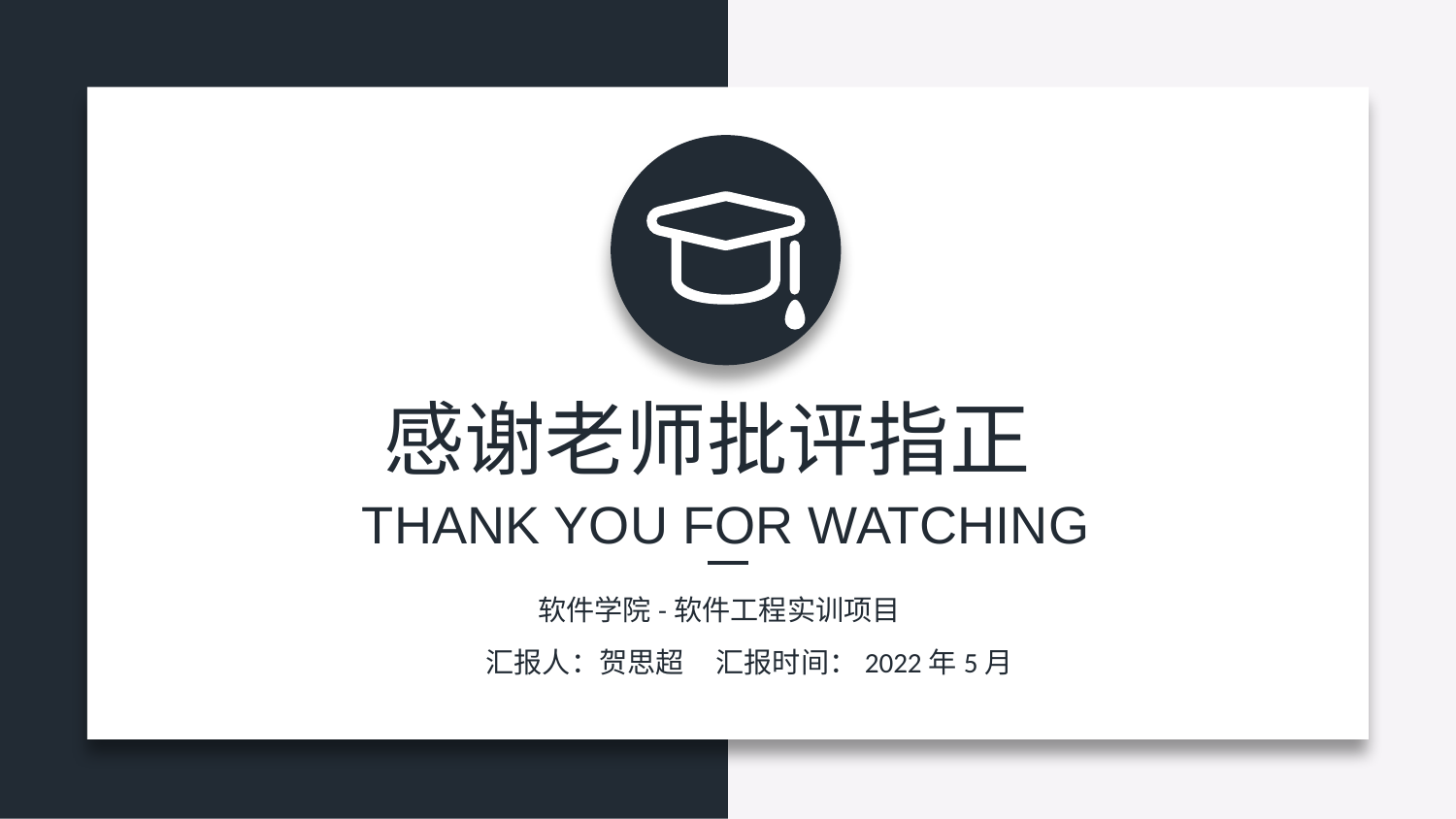

感谢老师批评指正
THANK YOU FOR WATCHING
软件学院-软件工程实训项目
汇报人：贺思超     汇报时间：2022年5月